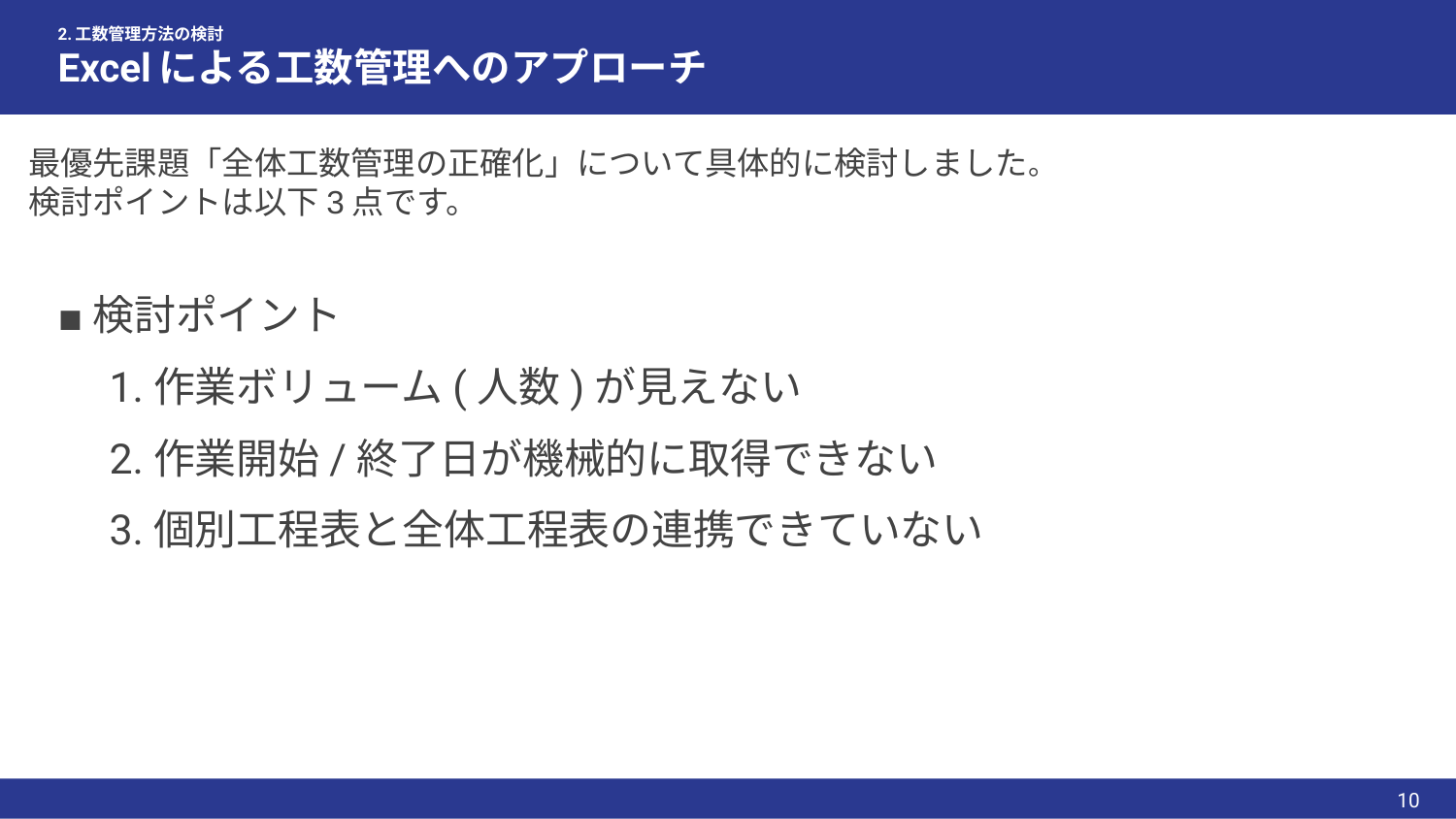

# 2.工数管理方法の検討
Excelによる工数管理へのアプローチ
最優先課題「全体工数管理の正確化」について具体的に検討しました。
検討ポイントは以下3点です。
■検討ポイント
　1.作業ボリューム(人数)が見えない
　2.作業開始/終了日が機械的に取得できない
　3.個別工程表と全体工程表の連携できていない
10